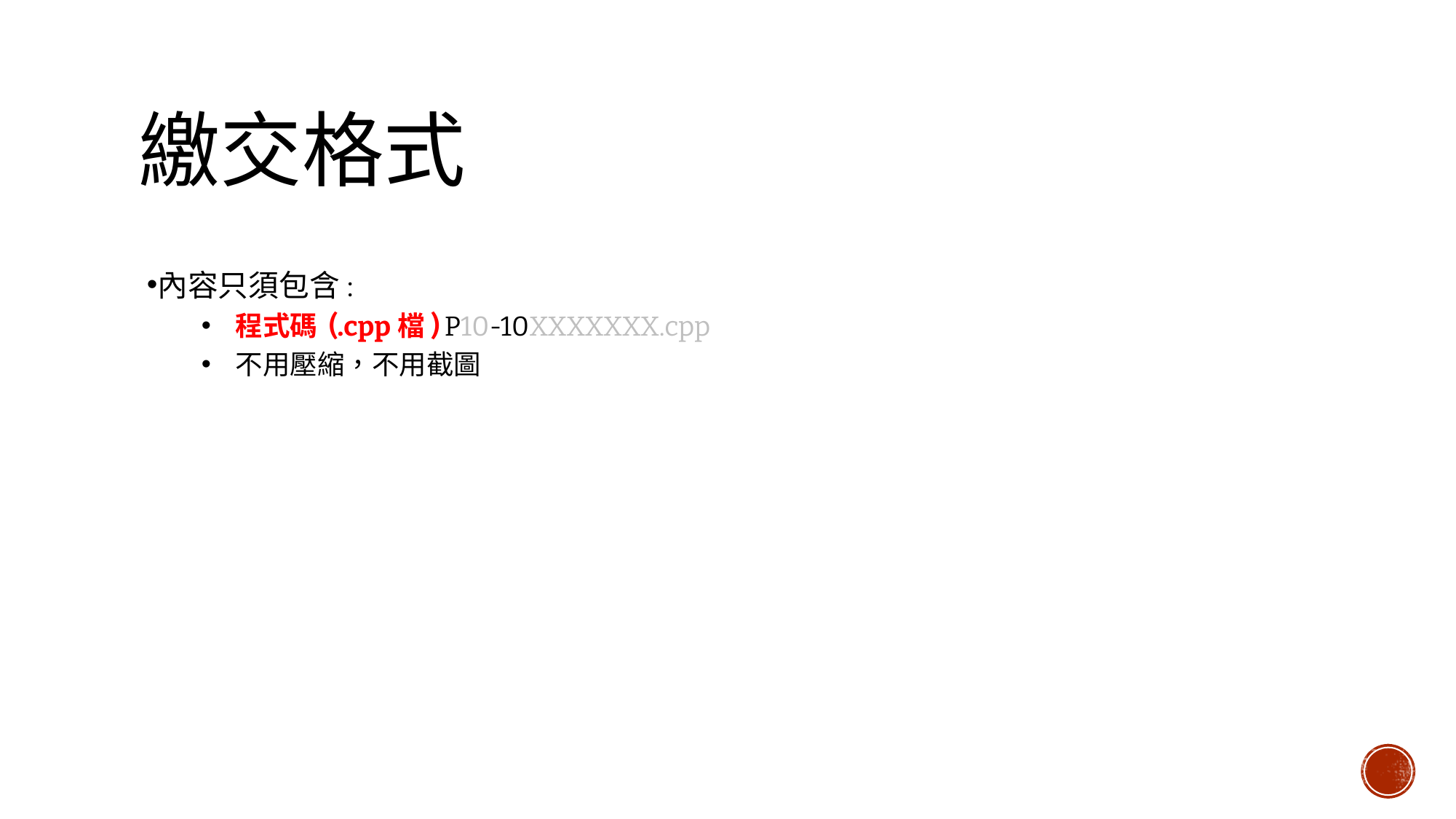

# 繳交格式
內容只須包含:
程式碼 (.cpp檔) P10-10XXXXXXX.cpp
不用壓縮，不用截圖